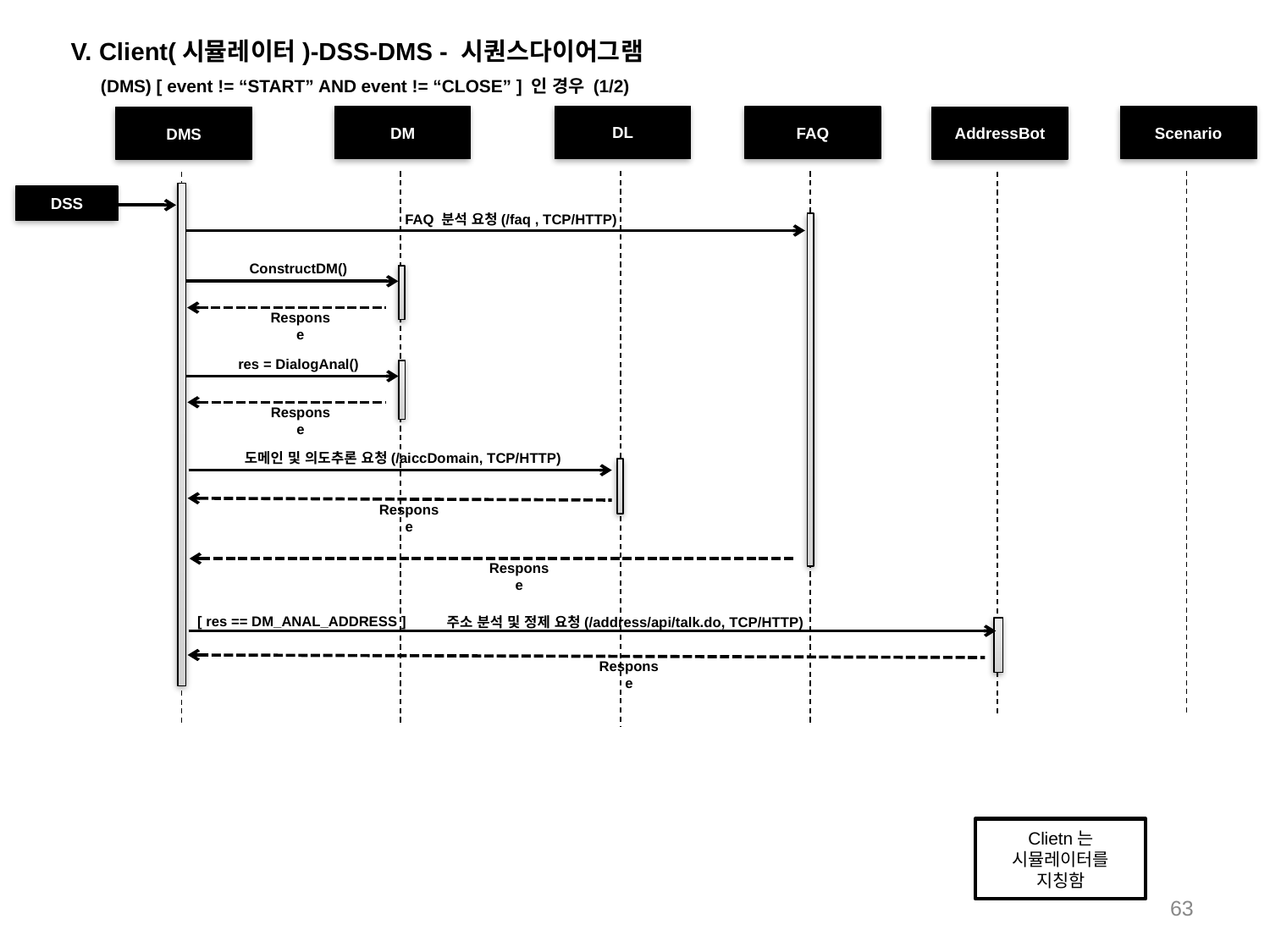

V. Client(시뮬레이터)-DSS-DMS - 시퀀스다이어그램
# (DMS) [ event != “START” AND event != “CLOSE” ] 인 경우 (1/2)
DL
Scenario
DM
FAQ
AddressBot
DMS

DSS
FAQ 분석 요청(/faq , TCP/HTTP)

ConstructDM()

Response
res = DialogAnal()

Response
도메인 및 의도추론 요청(/aiccDomain, TCP/HTTP)

Response
Response
[ res == DM_ANAL_ADDRESS ]
주소 분석 및 정제 요청(/address/api/talk.do, TCP/HTTP)

Response
Clietn는 시뮬레이터를 지칭함
63